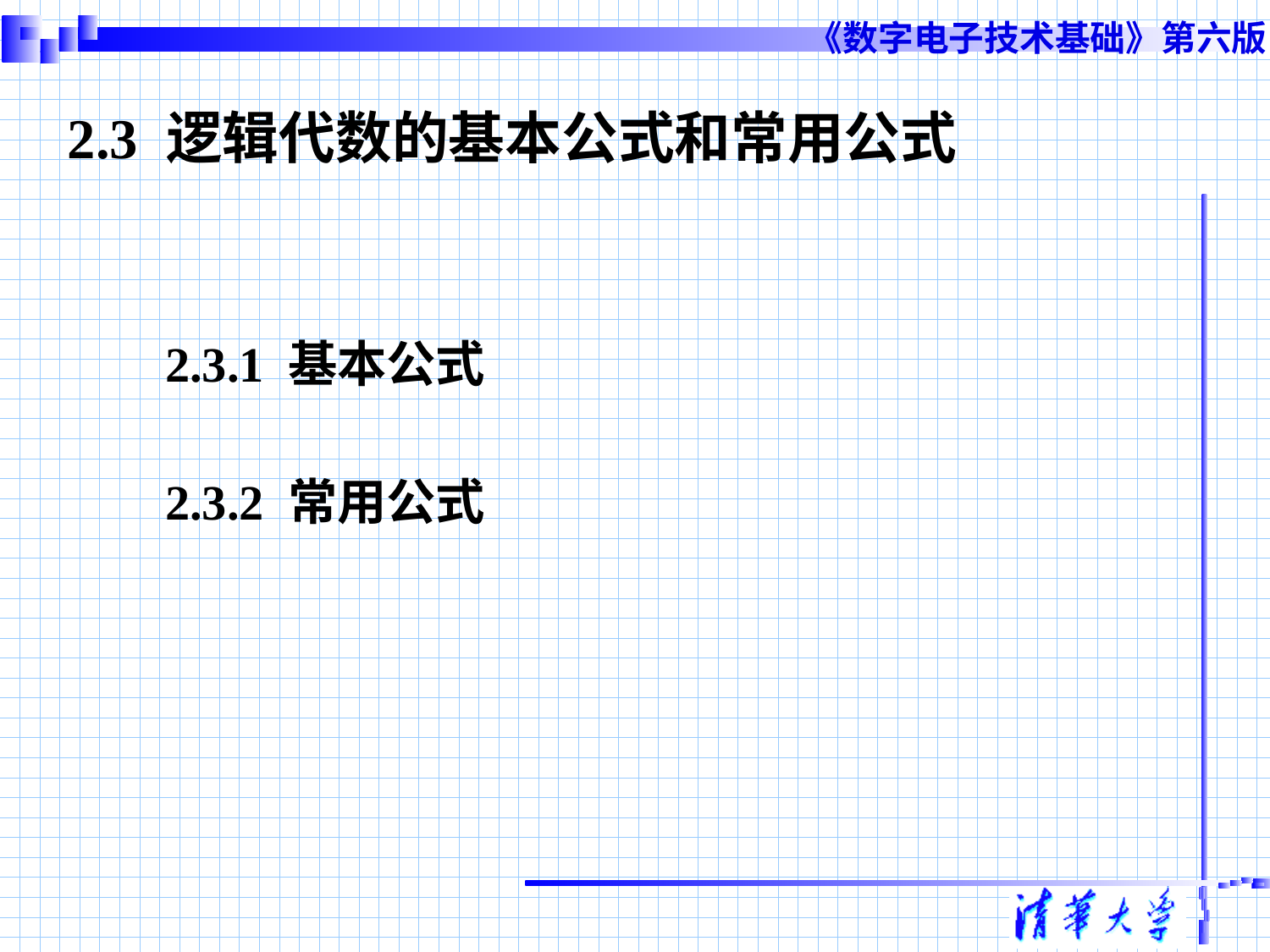

# 2.3 逻辑代数的基本公式和常用公式
	2.3.1 基本公式

	2.3.2 常用公式